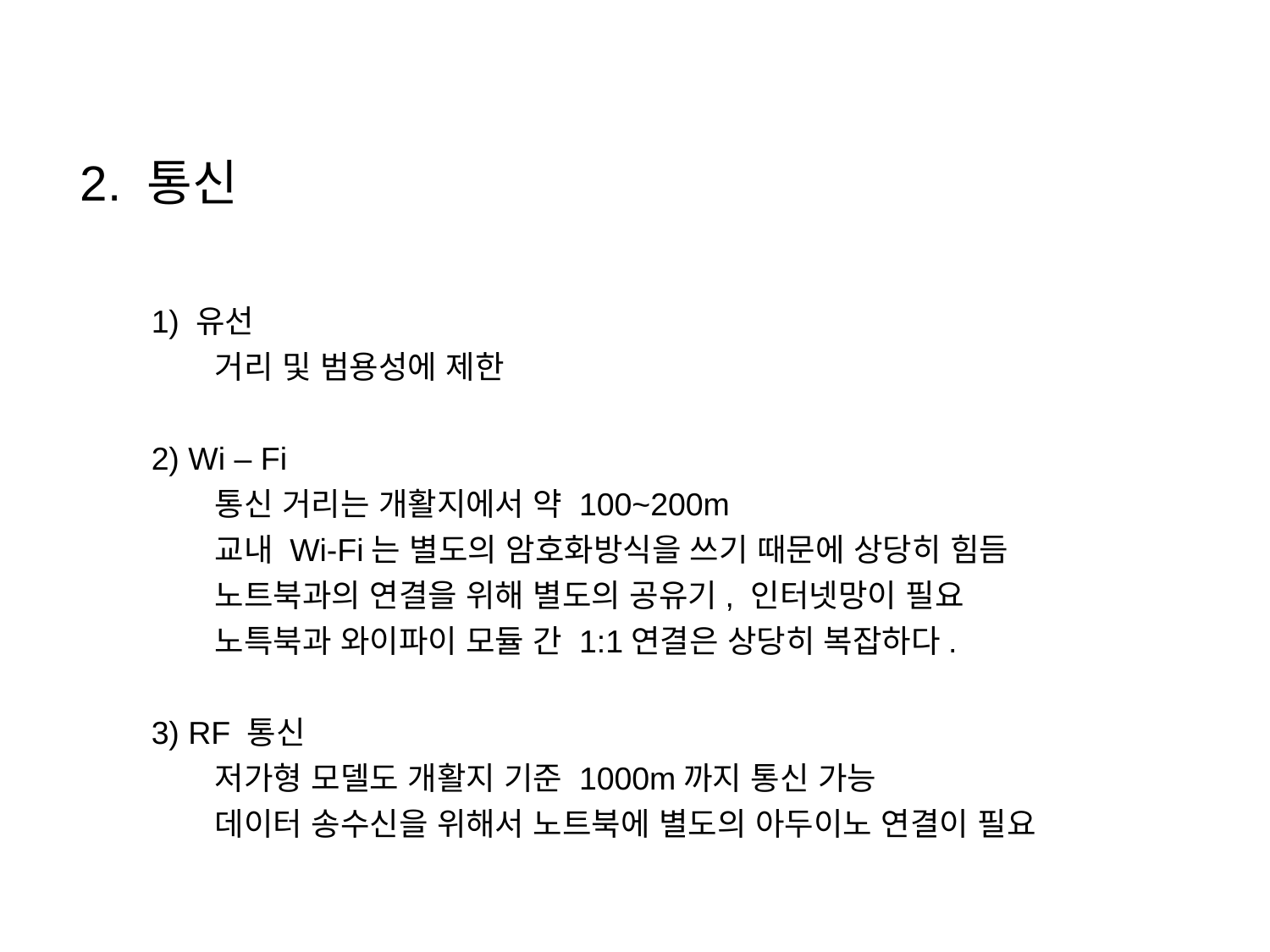

2. 통신
1) 유선
거리 및 범용성에 제한

2) Wi – Fi
통신 거리는 개활지에서 약 100~200m
교내 Wi-Fi는 별도의 암호화방식을 쓰기 때문에 상당히 힘듬
노트북과의 연결을 위해 별도의 공유기, 인터넷망이 필요
노특북과 와이파이 모듈 간 1:1연결은 상당히 복잡하다.

3) RF 통신
저가형 모델도 개활지 기준 1000m까지 통신 가능
데이터 송수신을 위해서 노트북에 별도의 아두이노 연결이 필요